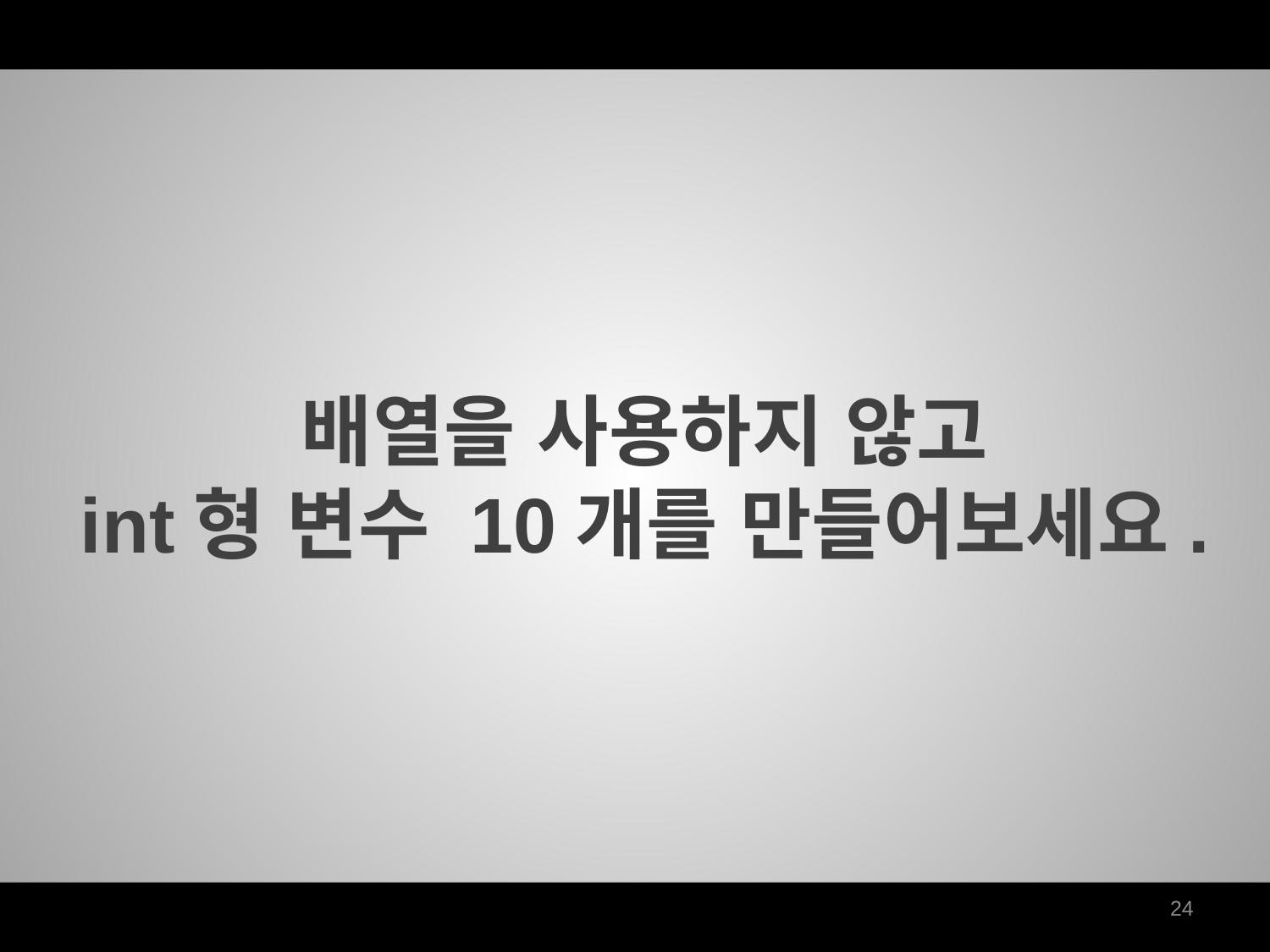

배열을 사용하지 않고
int형 변수 10개를 만들어보세요.
24